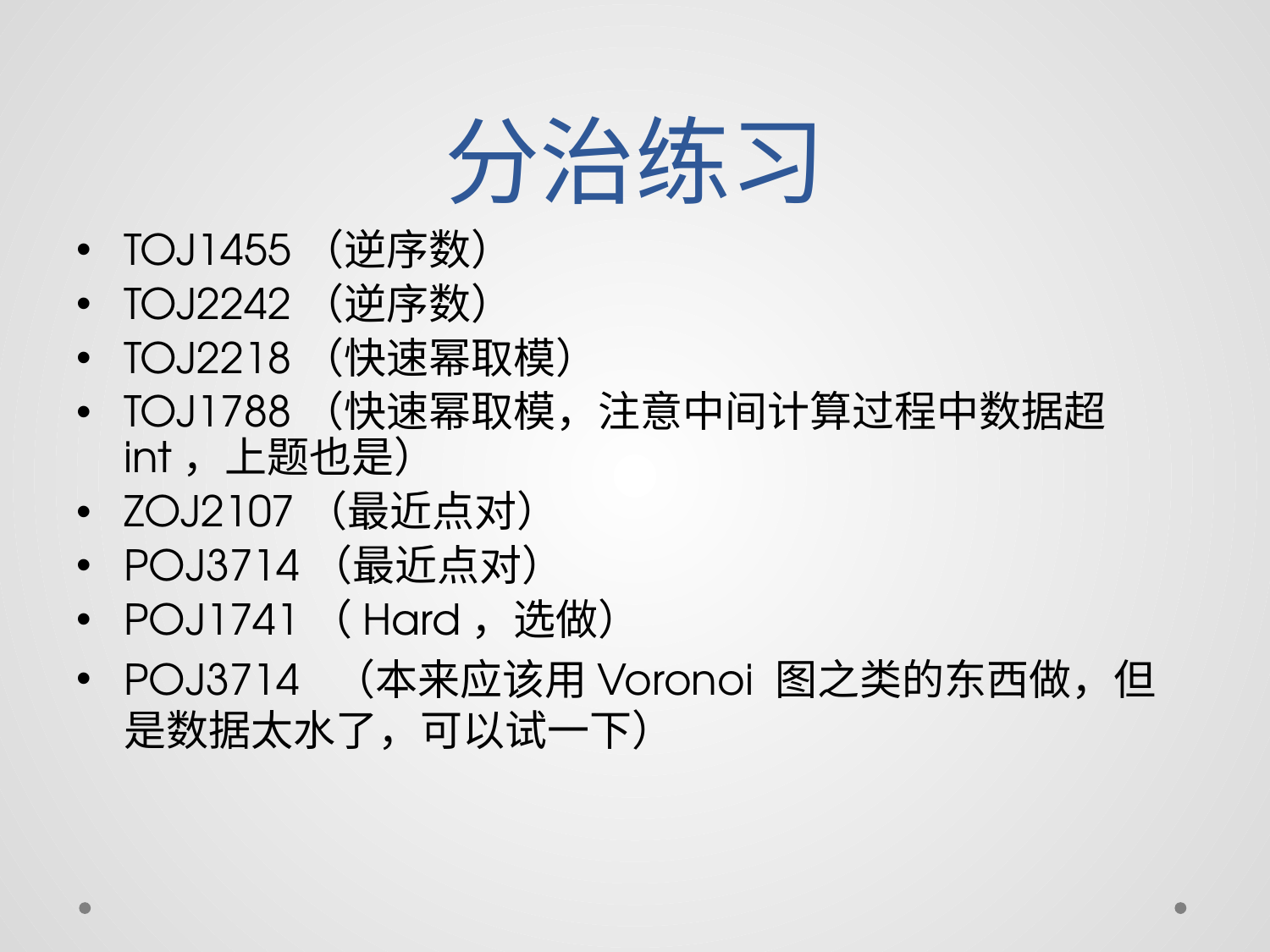

# 分治练习
TOJ1455（逆序数）
TOJ2242（逆序数）
TOJ2218（快速幂取模）
TOJ1788（快速幂取模，注意中间计算过程中数据超int，上题也是）
ZOJ2107（最近点对）
POJ3714（最近点对）
POJ1741（Hard，选做）
POJ3714  （本来应该用Voronoi 图之类的东西做，但是数据太水了，可以试一下）